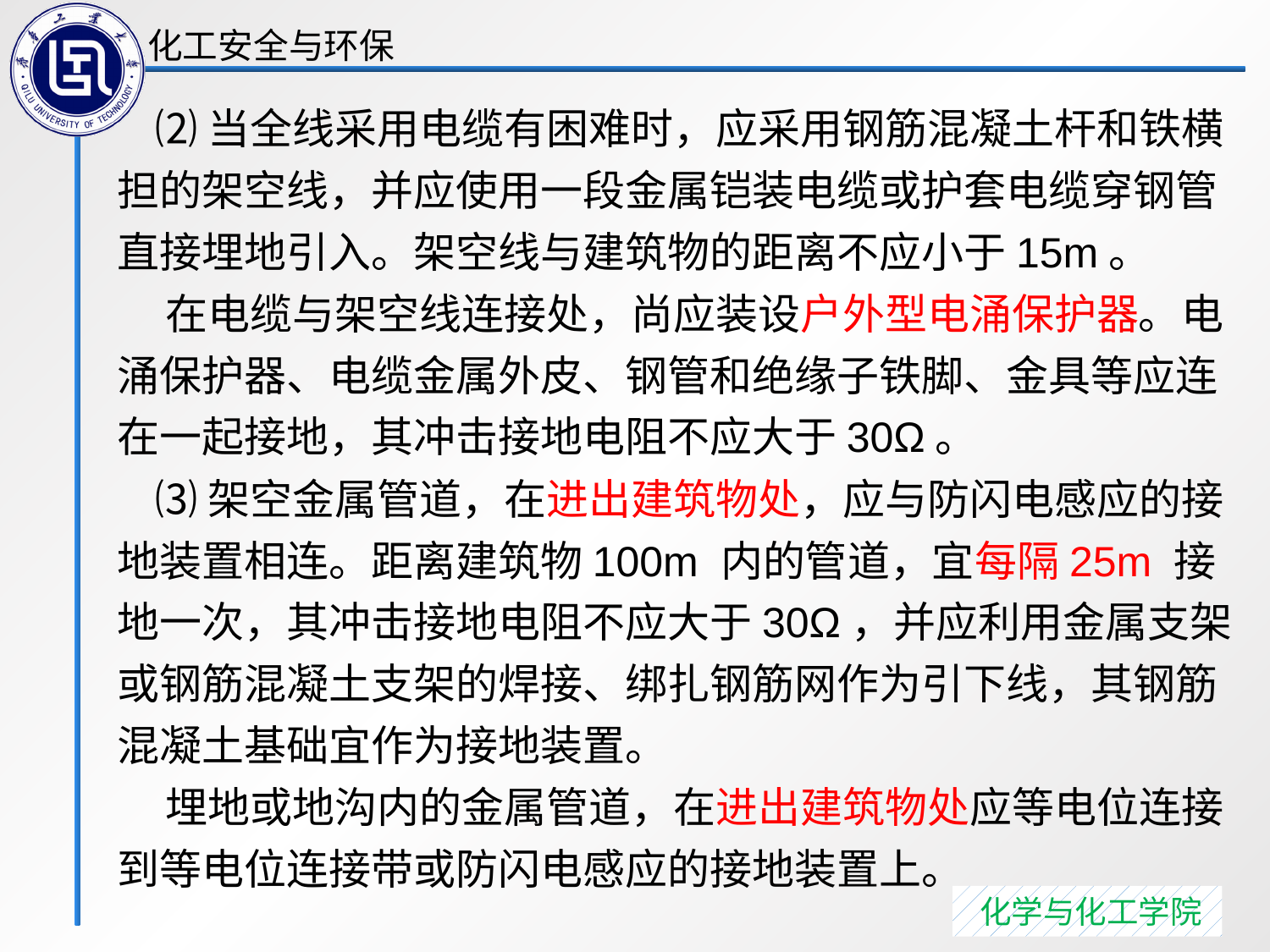

⑵当全线采用电缆有困难时，应采用钢筋混凝土杆和铁横担的架空线，并应使用一段金属铠装电缆或护套电缆穿钢管直接埋地引入。架空线与建筑物的距离不应小于15m。
    在电缆与架空线连接处，尚应装设户外型电涌保护器。电涌保护器、电缆金属外皮、钢管和绝缘子铁脚、金具等应连在一起接地，其冲击接地电阻不应大于30Ω。
    ⑶架空金属管道，在进出建筑物处，应与防闪电感应的接地装置相连。距离建筑物100m 内的管道，宜每隔25m 接地一次，其冲击接地电阻不应大于30Ω，并应利用金属支架或钢筋混凝土支架的焊接、绑扎钢筋网作为引下线，其钢筋混凝土基础宜作为接地装置。
    埋地或地沟内的金属管道，在进出建筑物处应等电位连接到等电位连接带或防闪电感应的接地装置上。